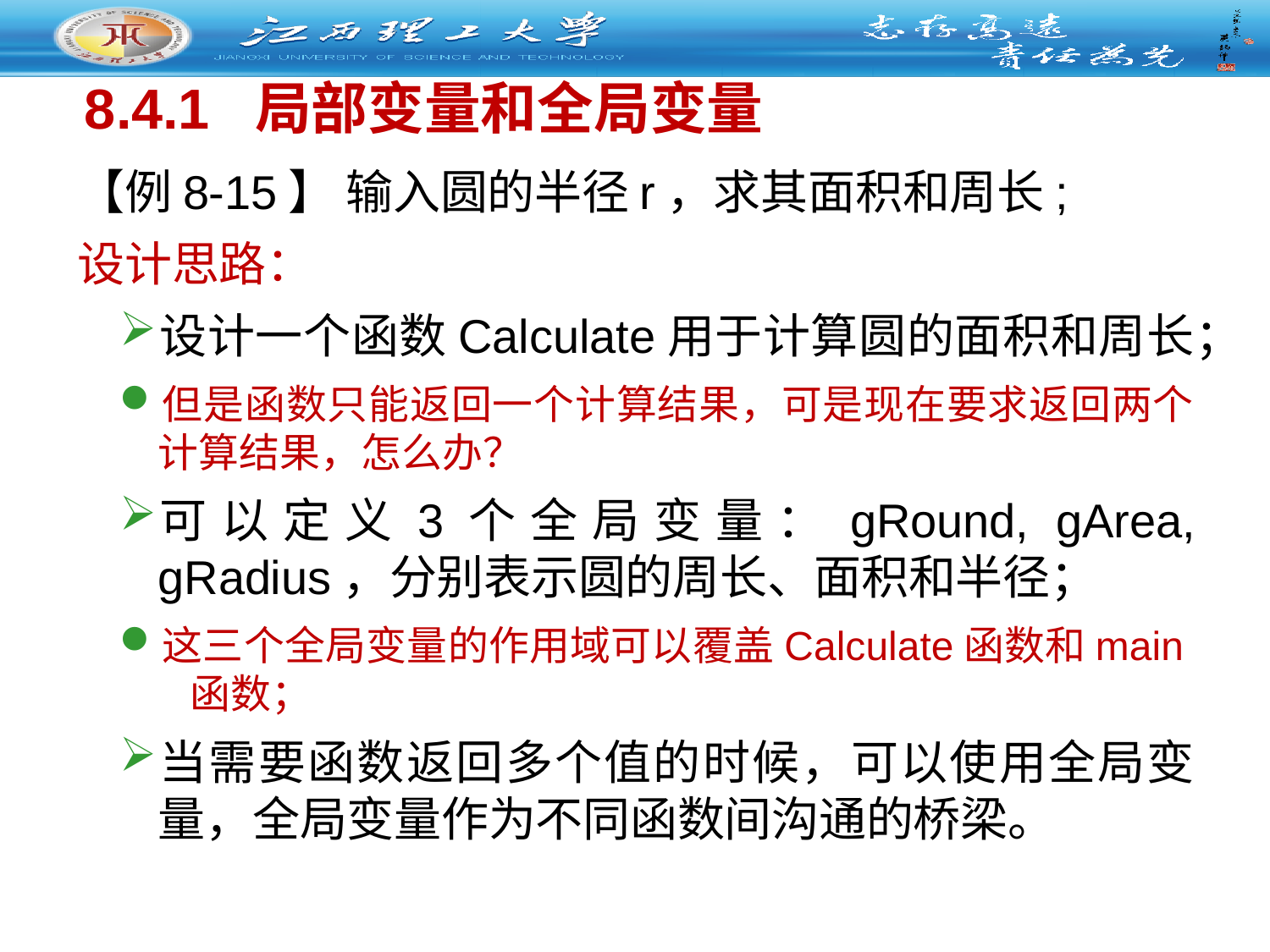

# 8.4.1  局部变量和全局变量
【例8-15】 输入圆的半径r，求其面积和周长;
设计思路：
设计一个函数Calculate用于计算圆的面积和周长；
但是函数只能返回一个计算结果，可是现在要求返回两个计算结果，怎么办？
可以定义3个全局变量：gRound, gArea, gRadius，分别表示圆的周长、面积和半径；
这三个全局变量的作用域可以覆盖Calculate函数和main    函数；
当需要函数返回多个值的时候，可以使用全局变量，全局变量作为不同函数间沟通的桥梁。